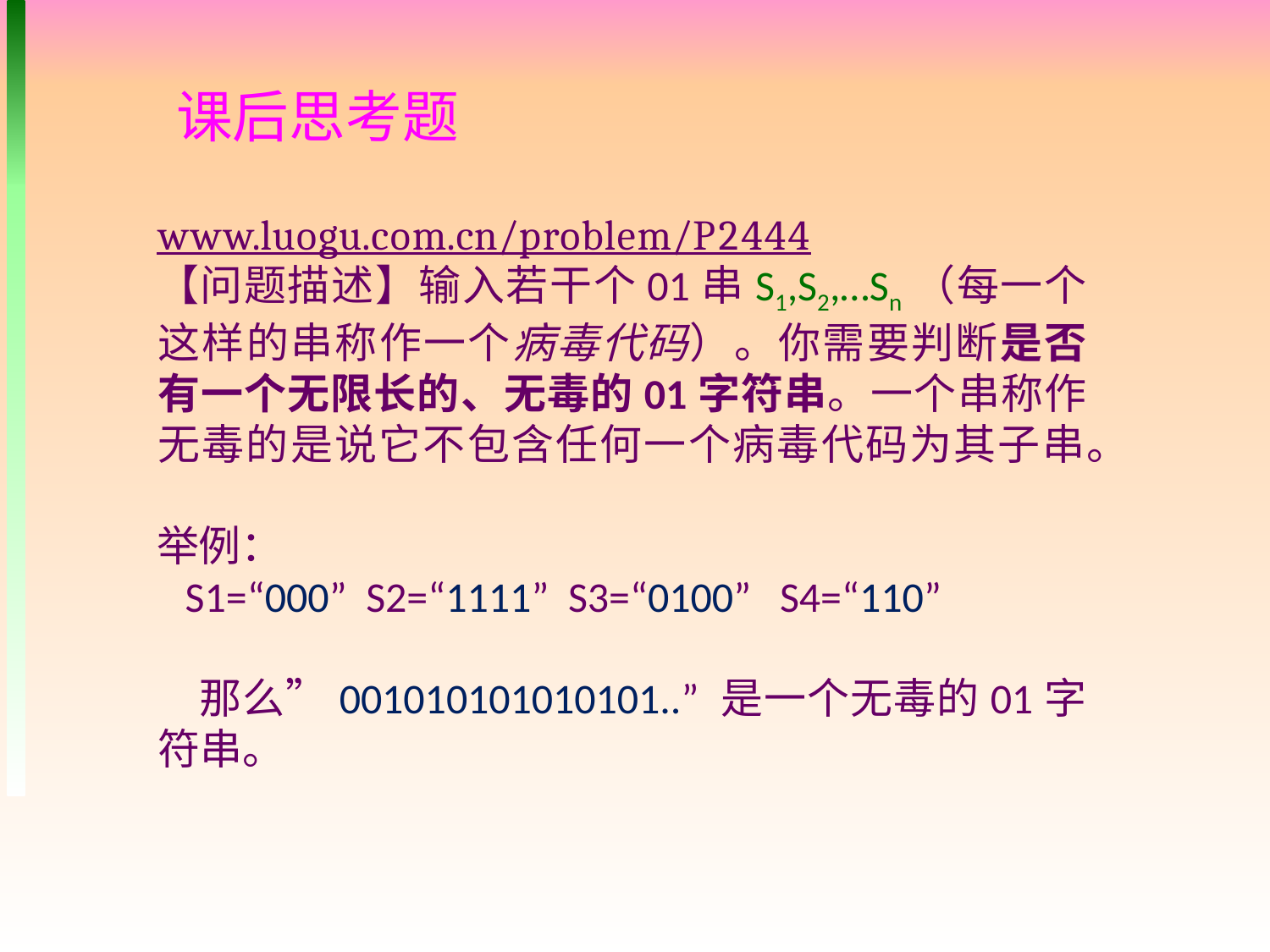

课后思考题
www.luogu.com.cn/problem/P2444
【问题描述】输入若干个01串S1,S2,…Sn（每一个这样的串称作一个病毒代码）。你需要判断是否有一个无限长的、无毒的01字符串。一个串称作无毒的是说它不包含任何一个病毒代码为其子串。

举例：
   S1=“000”  S2=“1111”  S3=“0100”   S4=“110”

   那么”001010101010101..” 是一个无毒的01字符串。